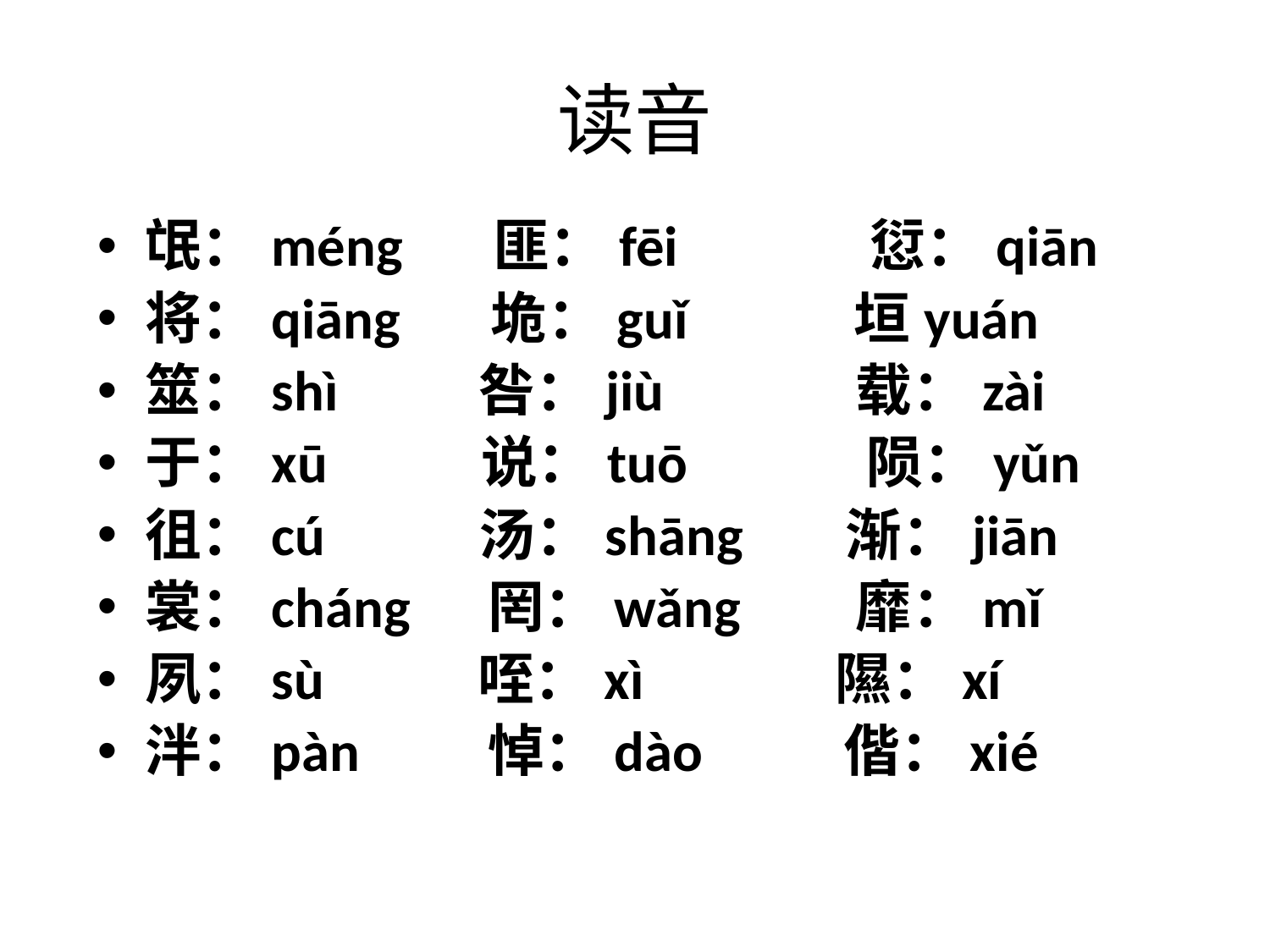

# 读音
氓：méng      匪：fēi              愆：qiān
将：qiāng      垝：guǐ            垣yuán
筮：shì          咎：jiù              载：zài
于：xū           说：tuō             陨：yǔn
徂：cú           汤：shāng       渐：jiān
裳：cháng     罔：wǎng        靡：mǐ
夙：sù           咥：xì              隰：xí
泮：pàn         悼：dào          偕：xié